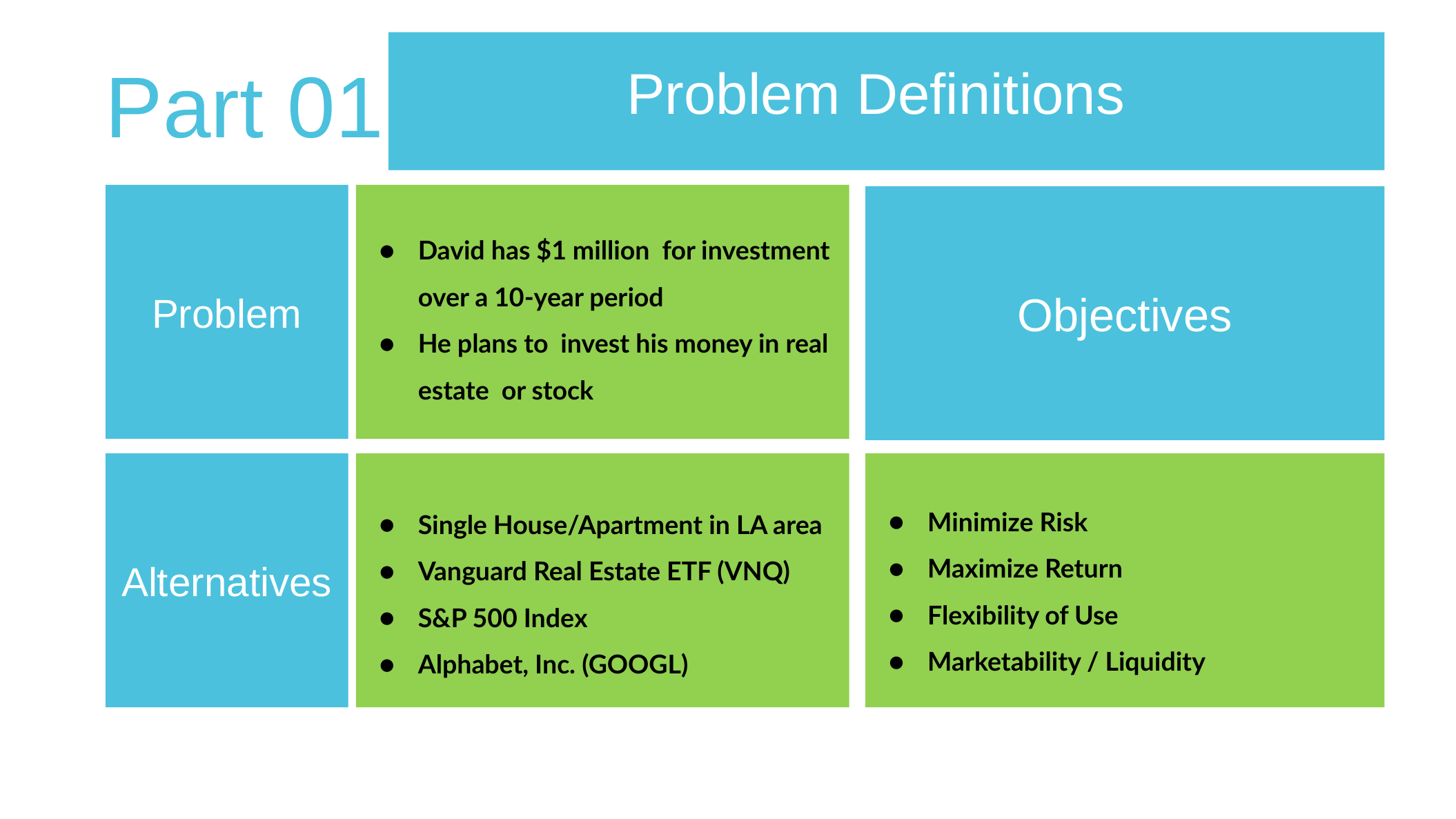

Part 01
Problem Definitions
David has $1 million  for investment over a 10-year period
He plans to  invest his money in real estate  or stock
Problem
Objectives

Minimize Risk
Maximize Return
Flexibility of Use
Marketability / Liquidity

Alternatives

Single House/Apartment in LA area
Vanguard Real Estate ETF (VNQ)
S&P 500 Index
Alphabet, Inc. (GOOGL)

请替换文字内容，修改文字内容，也可以直接复制你的内容到此。请替换文字内容，修改文字内容，也可以直接复制你的内容到此。
请替换文字内容，修改文字内容，也可以直接复制你的内容到此。请替换文字内容，修改文字内容，也可以直接复制你的内容到此。
请替换文字内容，修改文字内容，也可以直接复制你的内容到此。请替换文字内容，修改文字内容，也可以直接复制你的内容到此。